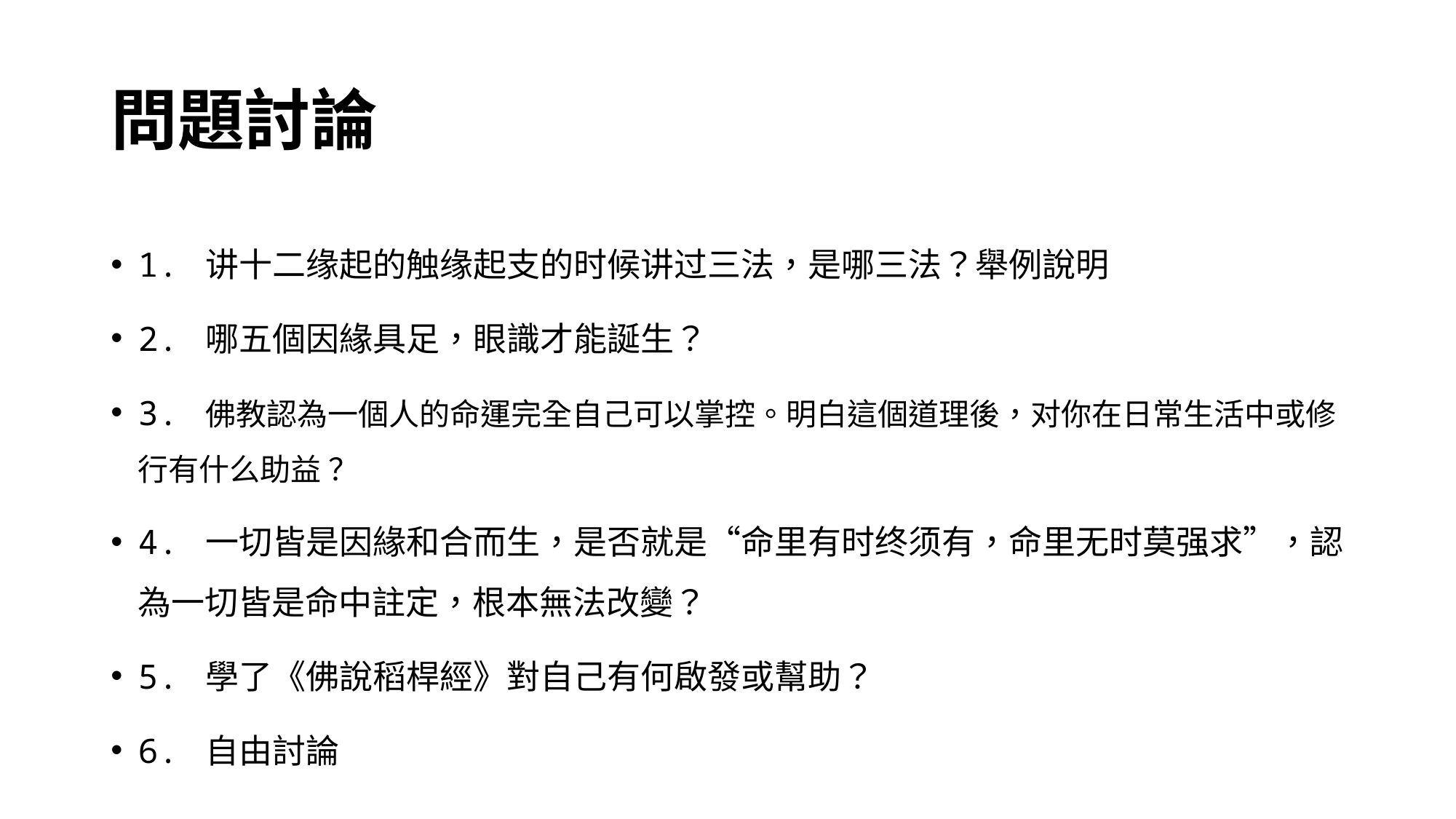

# 問題討論
1. 讲十二缘起的触缘起支的时候讲过三法，是哪三法？舉例說明
2. 哪五個因緣具足，眼識才能誕生？
3. 佛教認為一個人的命運完全自己可以掌控。明白這個道理後，对你在日常生活中或修行有什么助益 ？
4. 一切皆是因緣和合而生，是否就是“命里有时终须有，命里无时莫强求”，認為一切皆是命中註定，根本無法改變？
5. 學了《佛說稻桿經》對自己有何啟發或幫助？
6. 自由討論